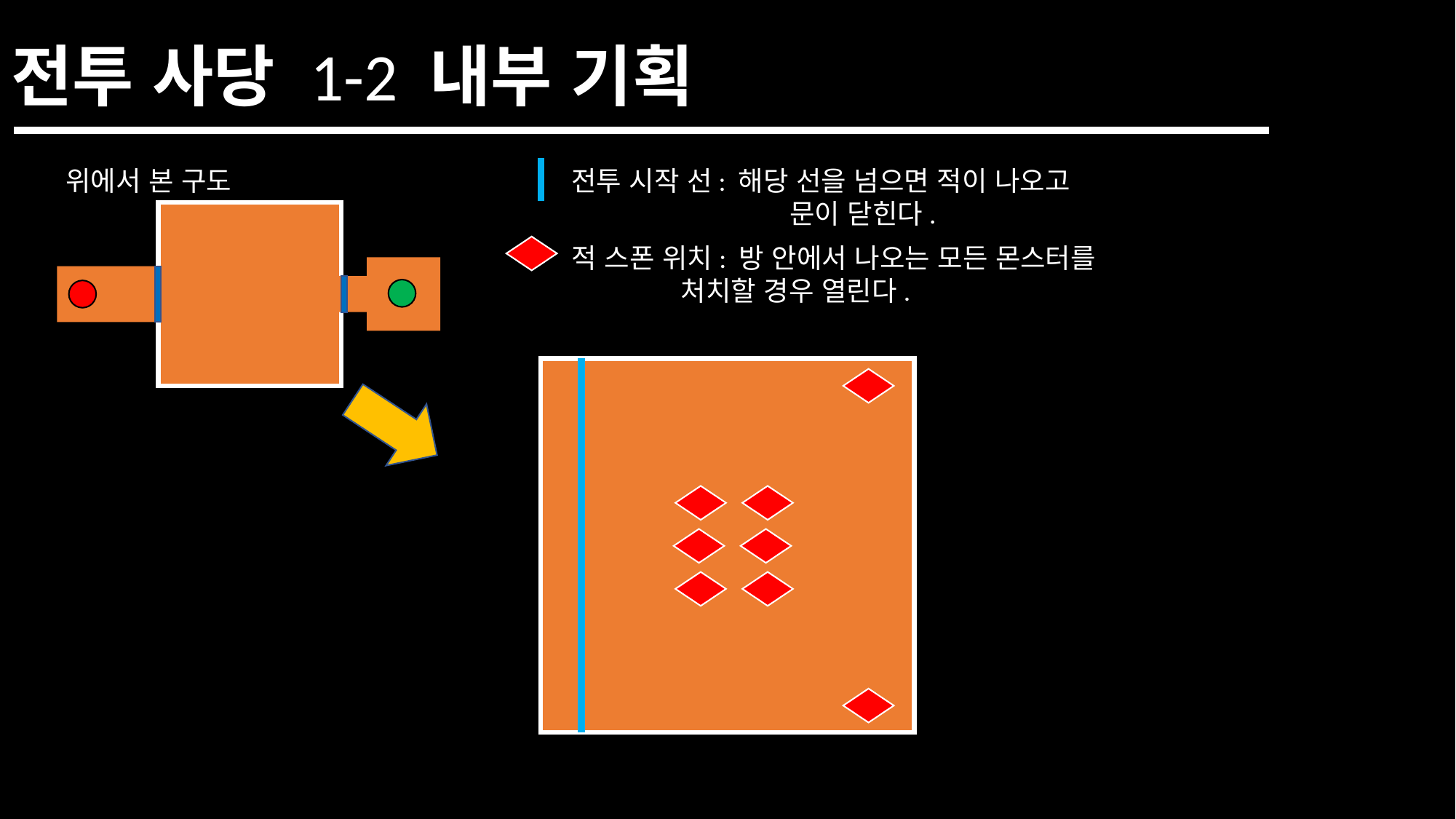

# 전투 사당 1-2 내부 기획
위에서 본 구도
전투 시작 선: 해당 선을 넘으면 적이 나오고
		문이 닫힌다.

적 스폰 위치: 방 안에서 나오는 모든 몬스터를
	처치할 경우 열린다.